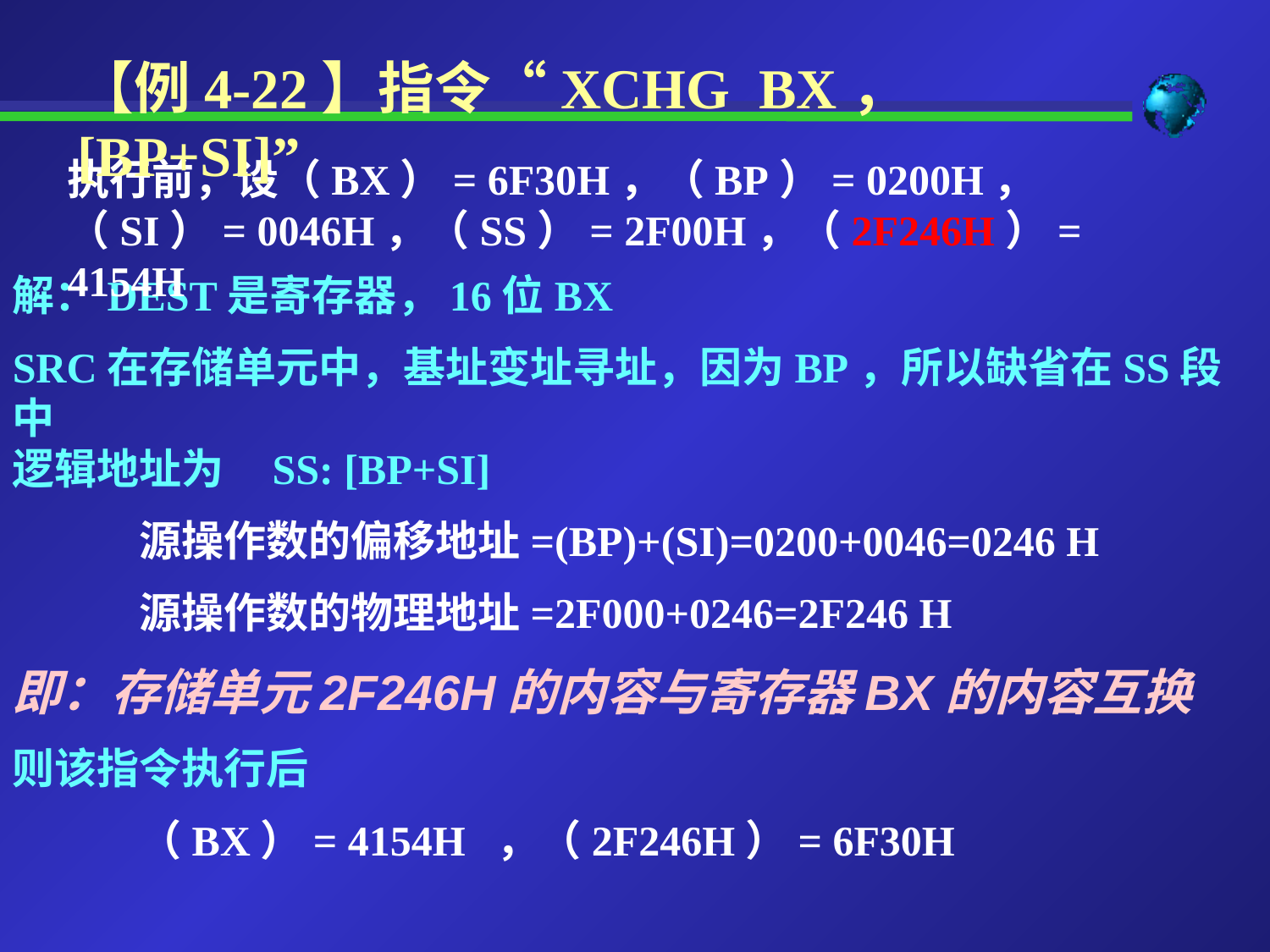

【例4-22】指令“XCHG  BX，[BP+SI]”
执行前，设（BX）= 6F30H，（BP）= 0200H，（SI）= 0046H，（SS）= 2F00H，（2F246H）= 4154H
解：DEST是寄存器，16位BX
SRC在存储单元中，基址变址寻址，因为BP，所以缺省在SS段中
逻辑地址为    SS: [BP+SI]
	源操作数的偏移地址=(BP)+(SI)=0200+0046=0246 H
	源操作数的物理地址=2F000+0246=2F246 H
即：存储单元2F246H的内容与寄存器BX的内容互换
则该指令执行后
	（BX）= 4154H  ，（2F246H）= 6F30H
23